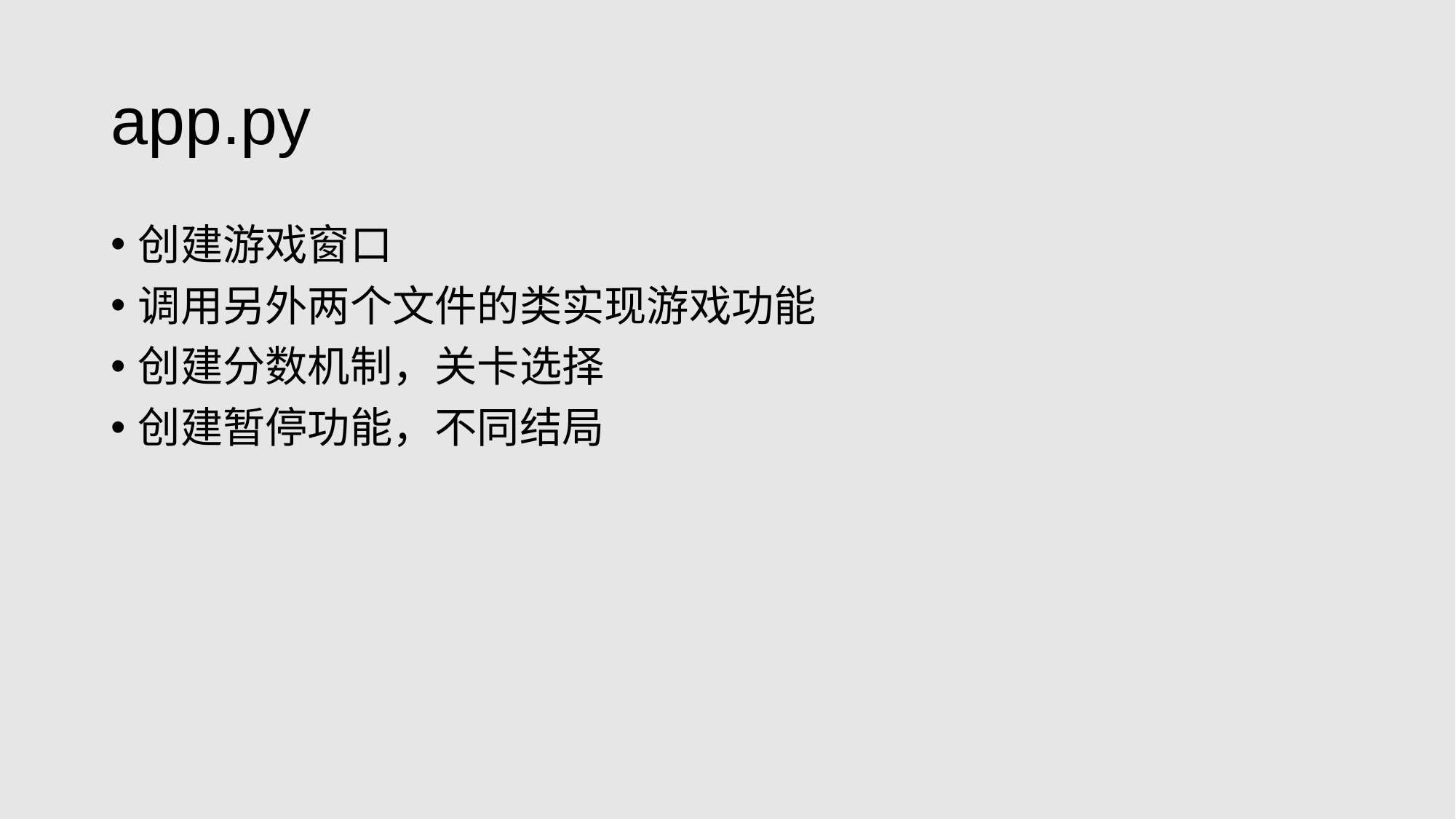

# app.py
创建游戏窗口
调用另外两个文件的类实现游戏功能
创建分数机制，关卡选择
创建暂停功能，不同结局